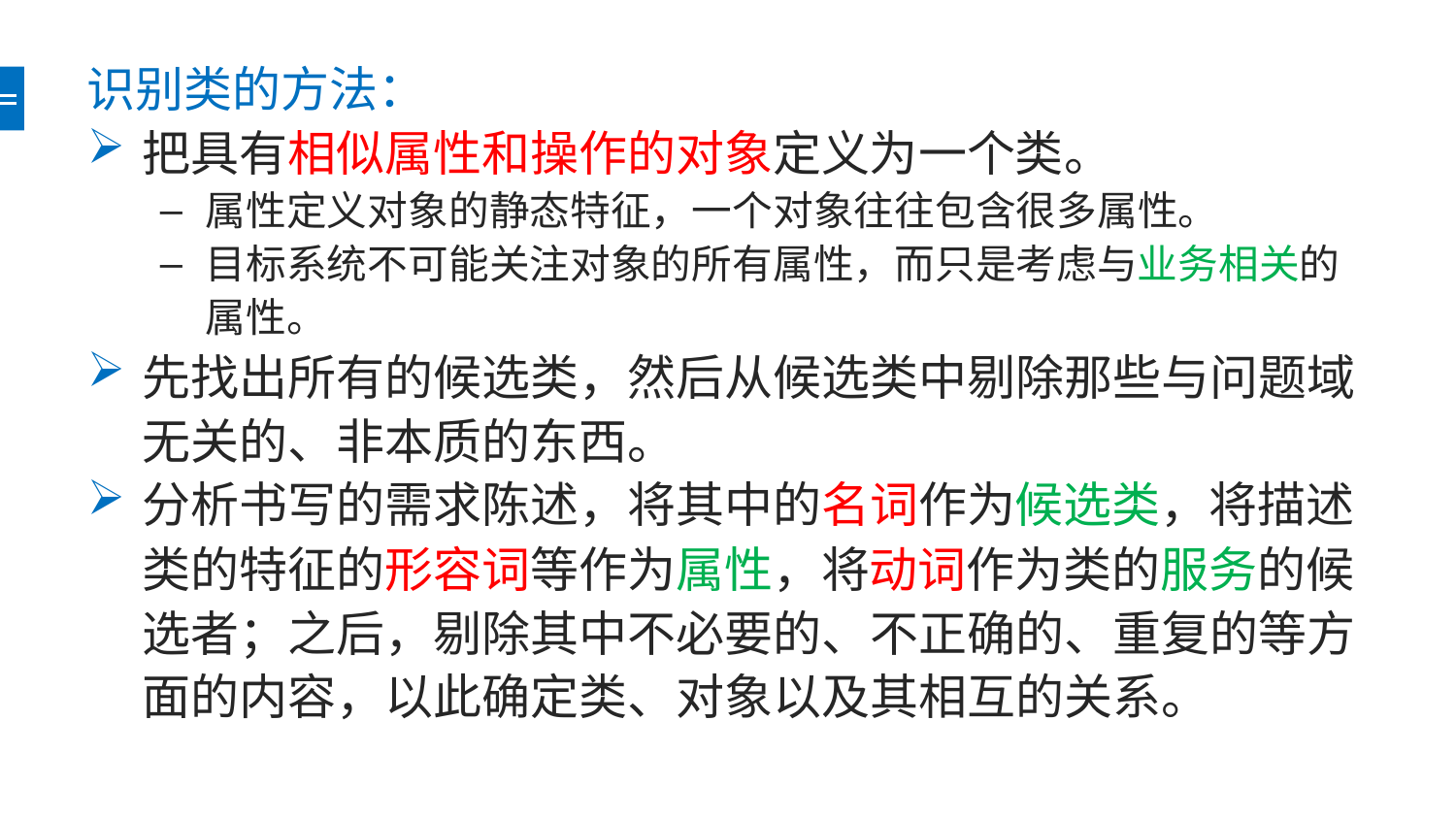

识别类的方法：
把具有相似属性和操作的对象定义为一个类。
属性定义对象的静态特征，一个对象往往包含很多属性。
目标系统不可能关注对象的所有属性，而只是考虑与业务相关的属性。
先找出所有的候选类，然后从候选类中剔除那些与问题域无关的、非本质的东西。
分析书写的需求陈述，将其中的名词作为候选类，将描述类的特征的形容词等作为属性，将动词作为类的服务的候选者；之后，剔除其中不必要的、不正确的、重复的等方面的内容，以此确定类、对象以及其相互的关系。